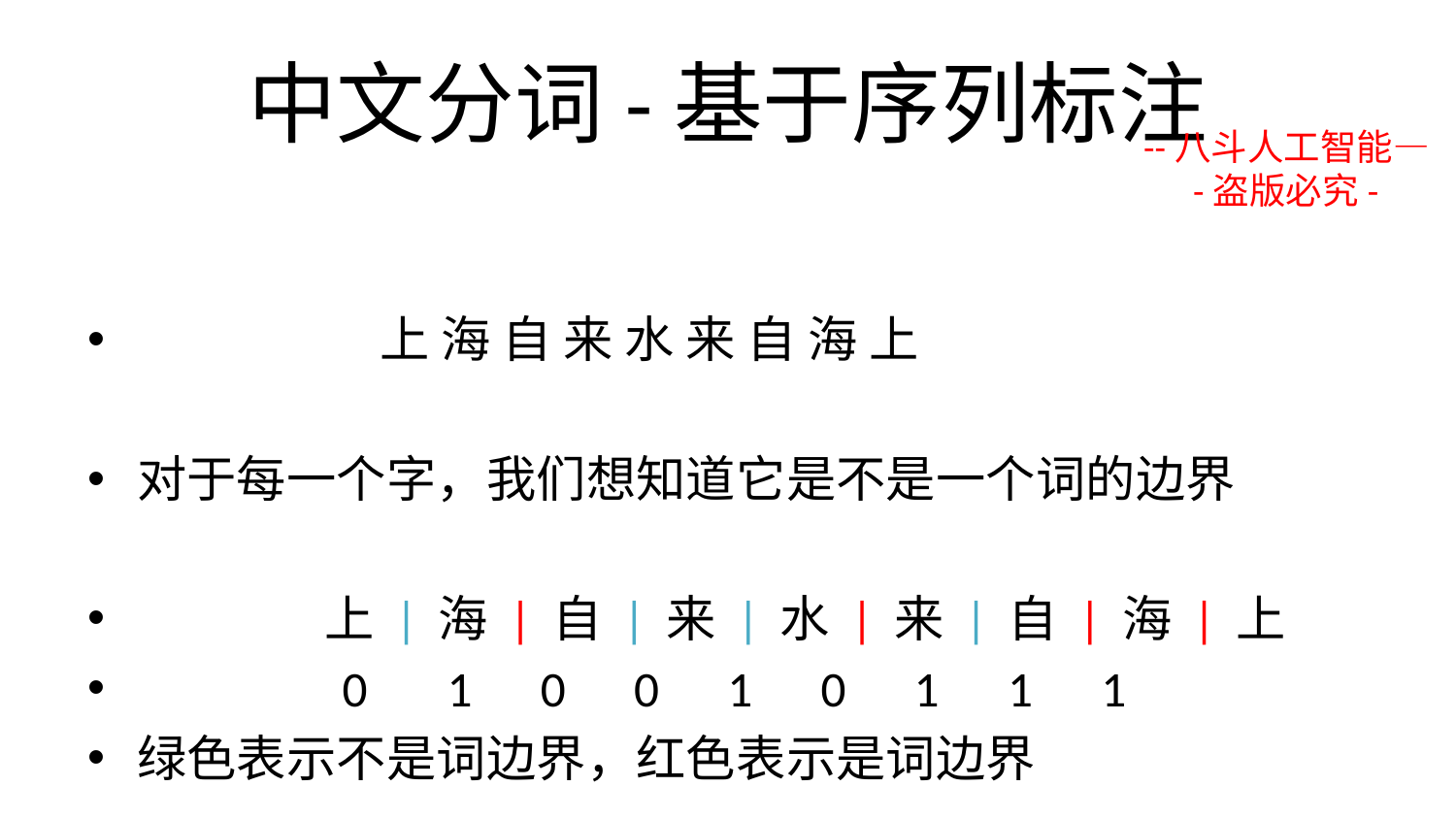

# 中文分词-基于序列标注
--八斗人工智能—
      -盗版必究-

                     上 海 自 来 水 来 自 海 上

对于每一个字，我们想知道它是不是一个词的边界

                上 | 海 | 自 | 来 | 水 | 来 | 自 | 海 | 上
                  0       1      0      0      1      0      1      1      1
绿色表示不是词边界，红色表示是词边界